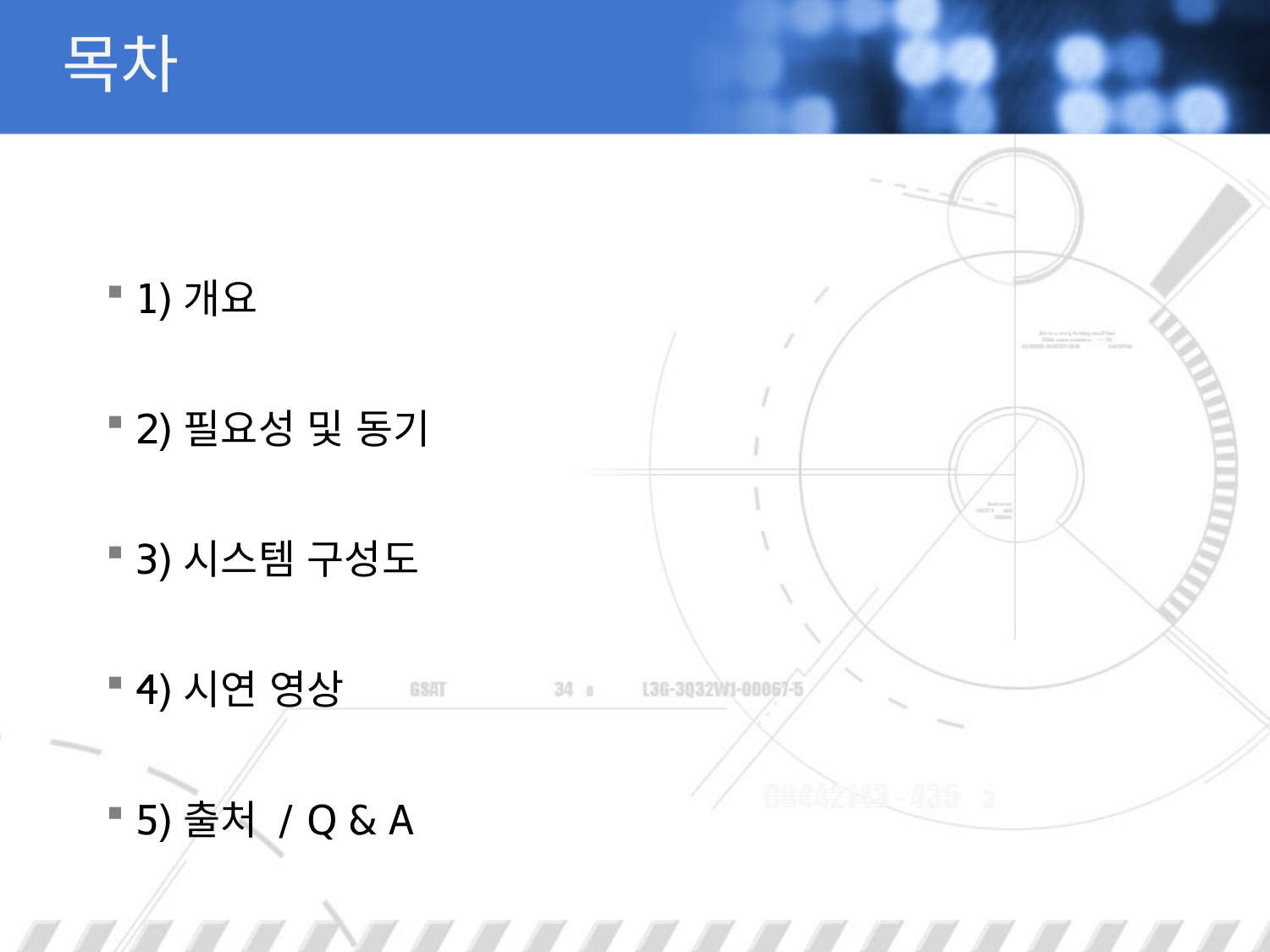

# 목차

1)개요

2)필요성 및 동기

3)시스템 구성도

4)시연 영상

5)출처 / Q & A